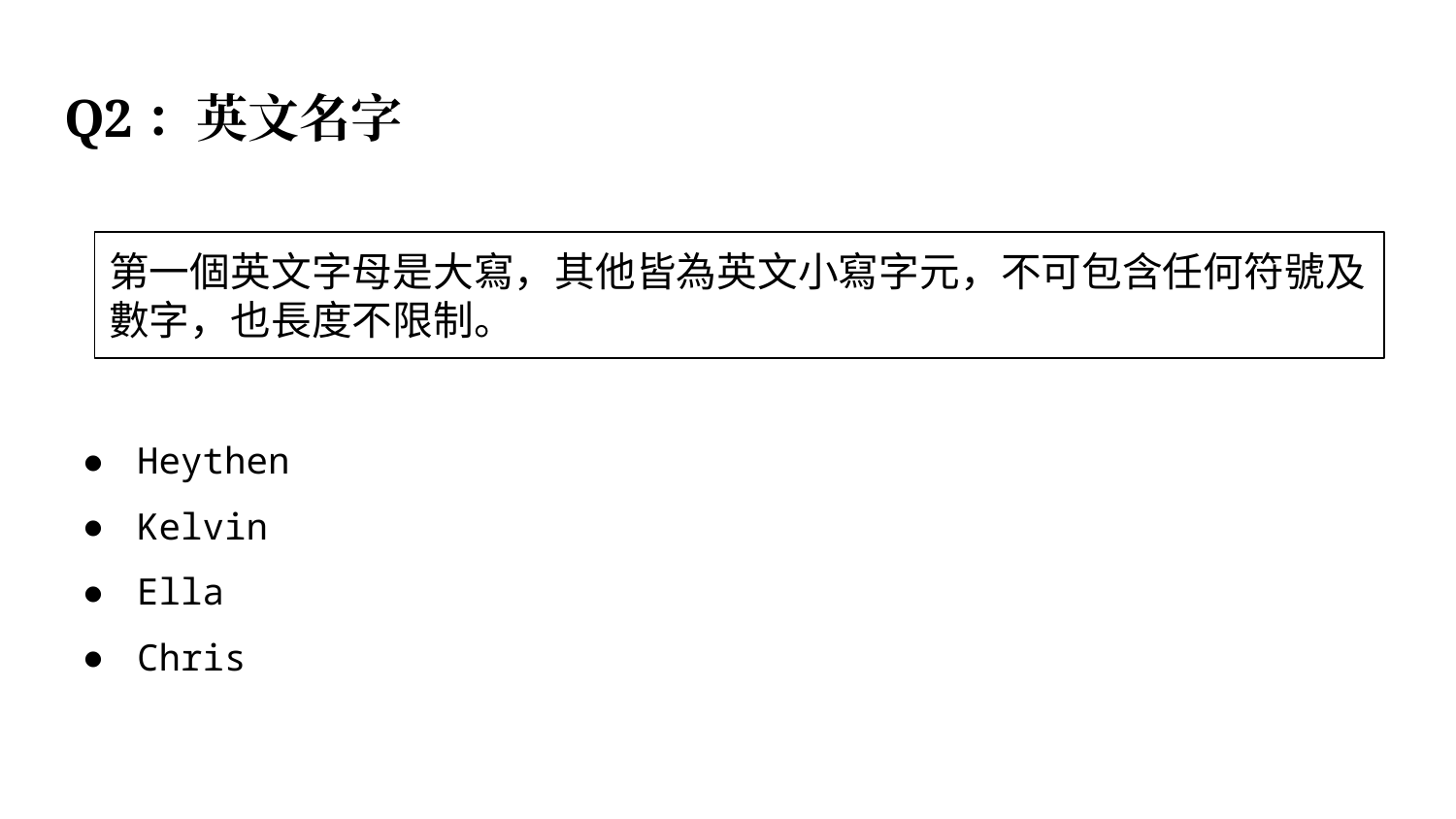

# Q2：英文名字

第一個英文字母是大寫，其他皆為英文小寫字元，不可包含任何符號及數字，也長度不限制。
Heythen
Kelvin
Ella
Chris